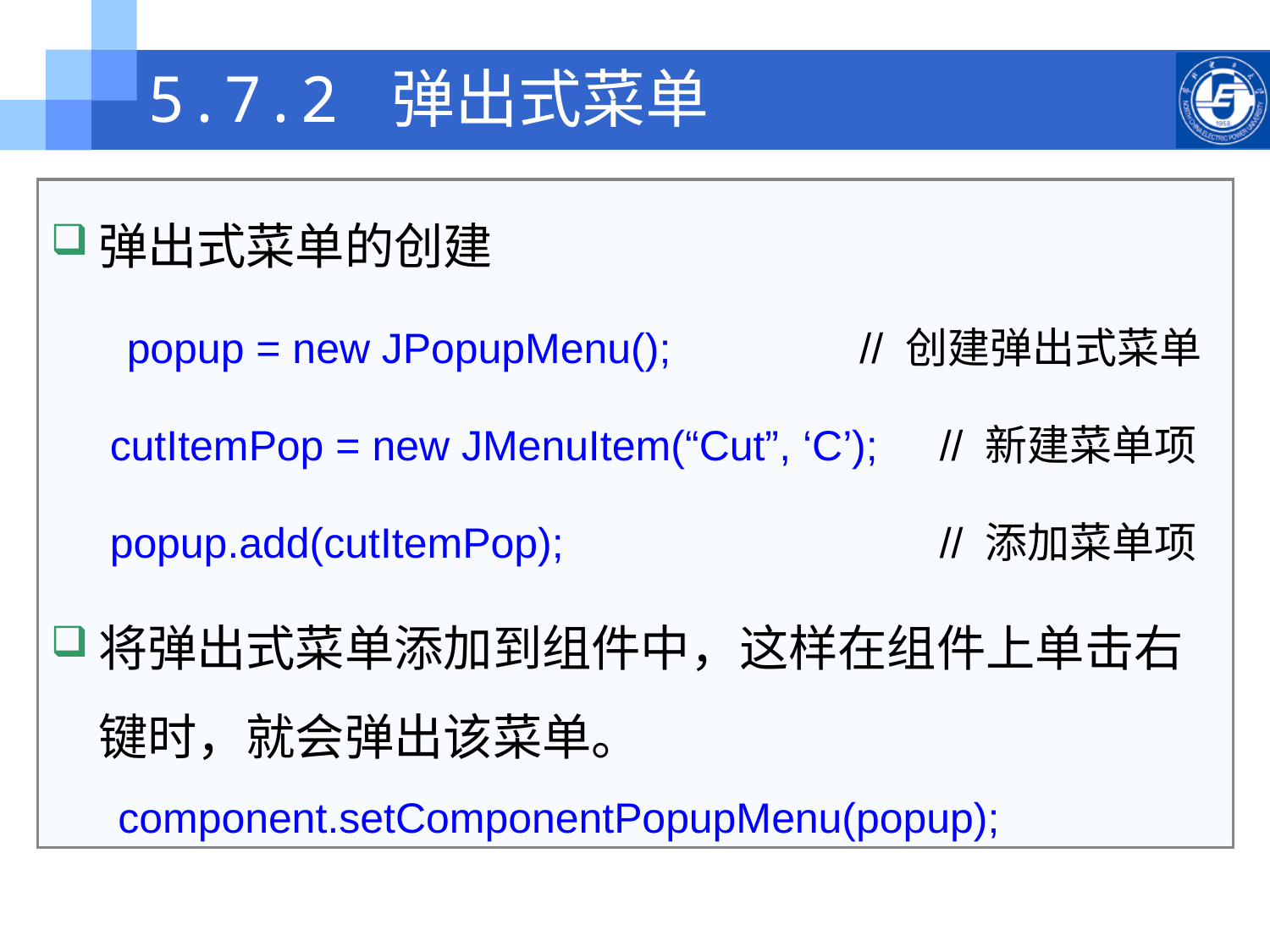

5.7.2 弹出式菜单
弹出式菜单的创建
   popup = new JPopupMenu(); 		    // 创建弹出式菜单
     cutItemPop = new JMenuItem(“Cut”, ‘C’); 	// 新建菜单项
     popup.add(cutItemPop);        			// 添加菜单项
将弹出式菜单添加到组件中，这样在组件上单击右键时，就会弹出该菜单。
 component.setComponentPopupMenu(popup);